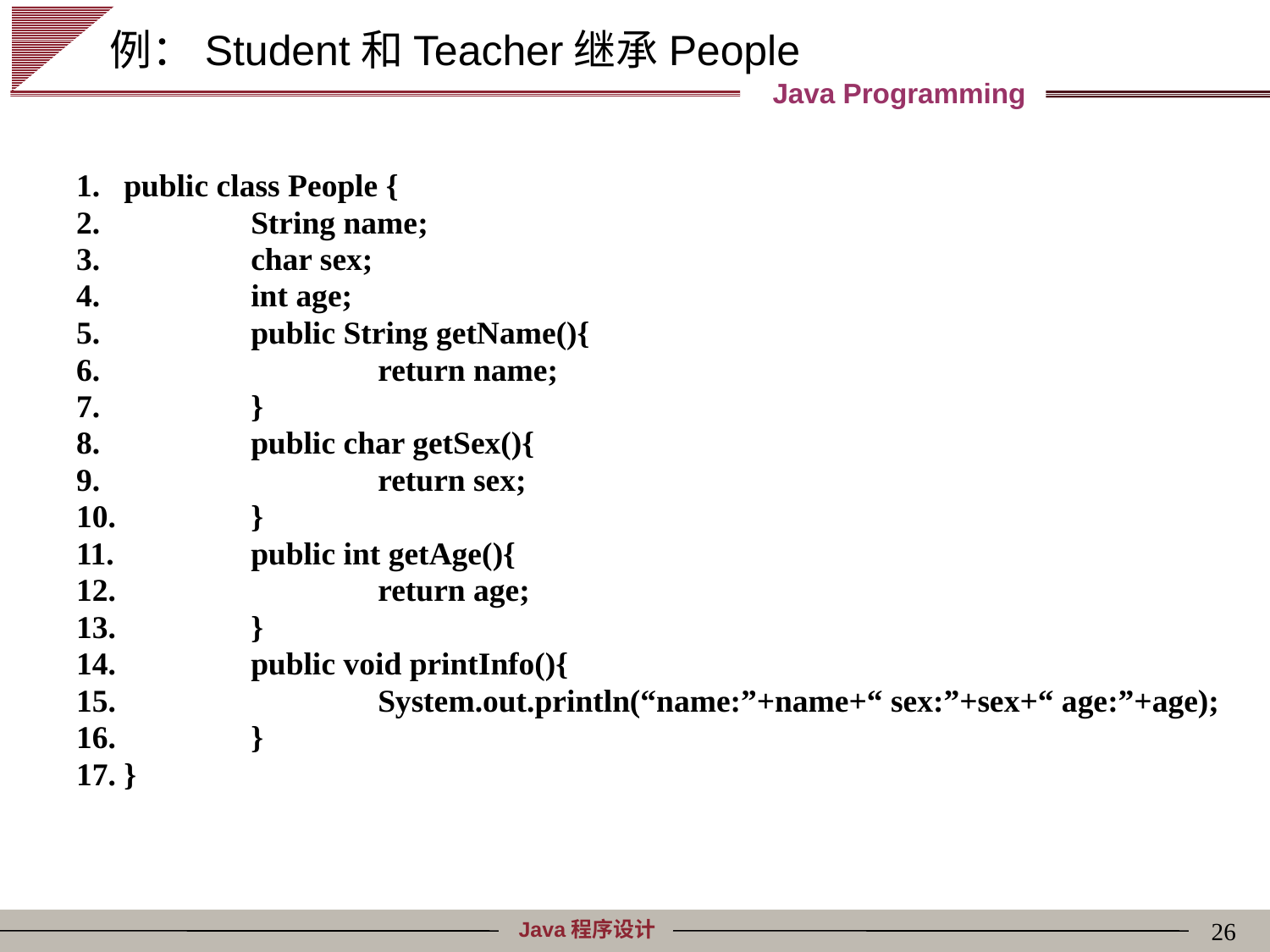

# 例：Student和Teacher继承People
public class People {
	String name;
	char sex;
	int age;
	public String getName(){
		return name;
	}
	public char getSex(){
		return sex;
	}
	public int getAge(){
		return age;
	}
	public void printInfo(){
		System.out.println(“name:”+name+“ sex:”+sex+“ age:”+age);
	}
}